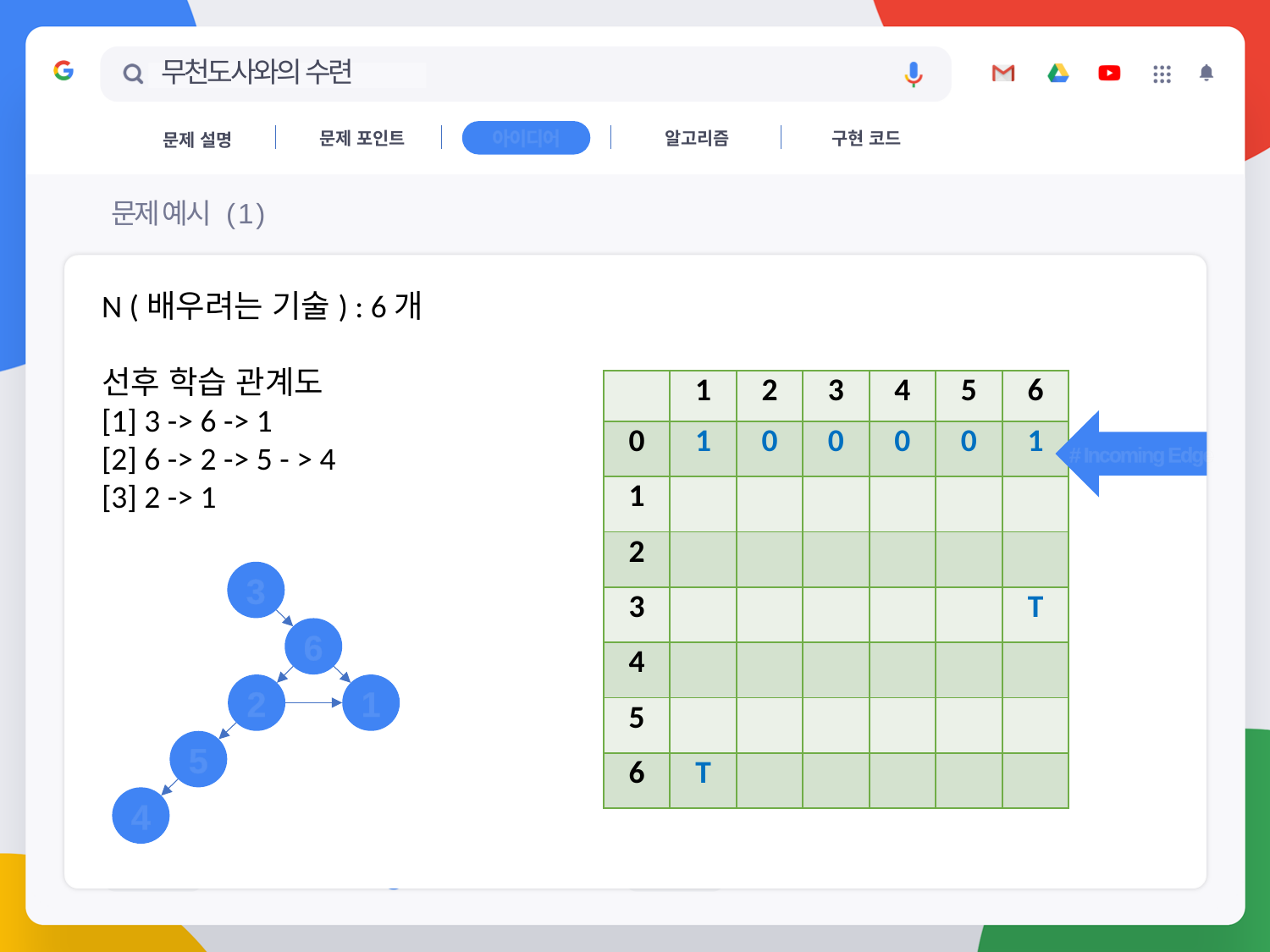

# 무천도사와의 수련

문제 포인트
알고리즘
구현 코드
문제 설명
아이디어
문제 예시 ( 1 )
N (배우려는 기술) : 6개

선후 학습 관계도
[1] 3 -> 6 -> 1
[2] 6 -> 2 -> 5 - > 4
[3] 2 -> 1

|  | 1 | 2 | 3 | 4 | 5 | 6 |
| --- | --- | --- | --- | --- | --- | --- |
| 0 | 1 | 0 | 0 | 0 | 0 | 1 |
| 1 |  |  |  |  |  |  |
| 2 |  |  |  |  |  |  |
| 3 |  |  |  |  |  | T |
| 4 |  |  |  |  |  |  |
| 5 |  |  |  |  |  |  |
| 6 | T |  |  |  |  |  |
# Incoming Edge
3
6
2
1
5
4